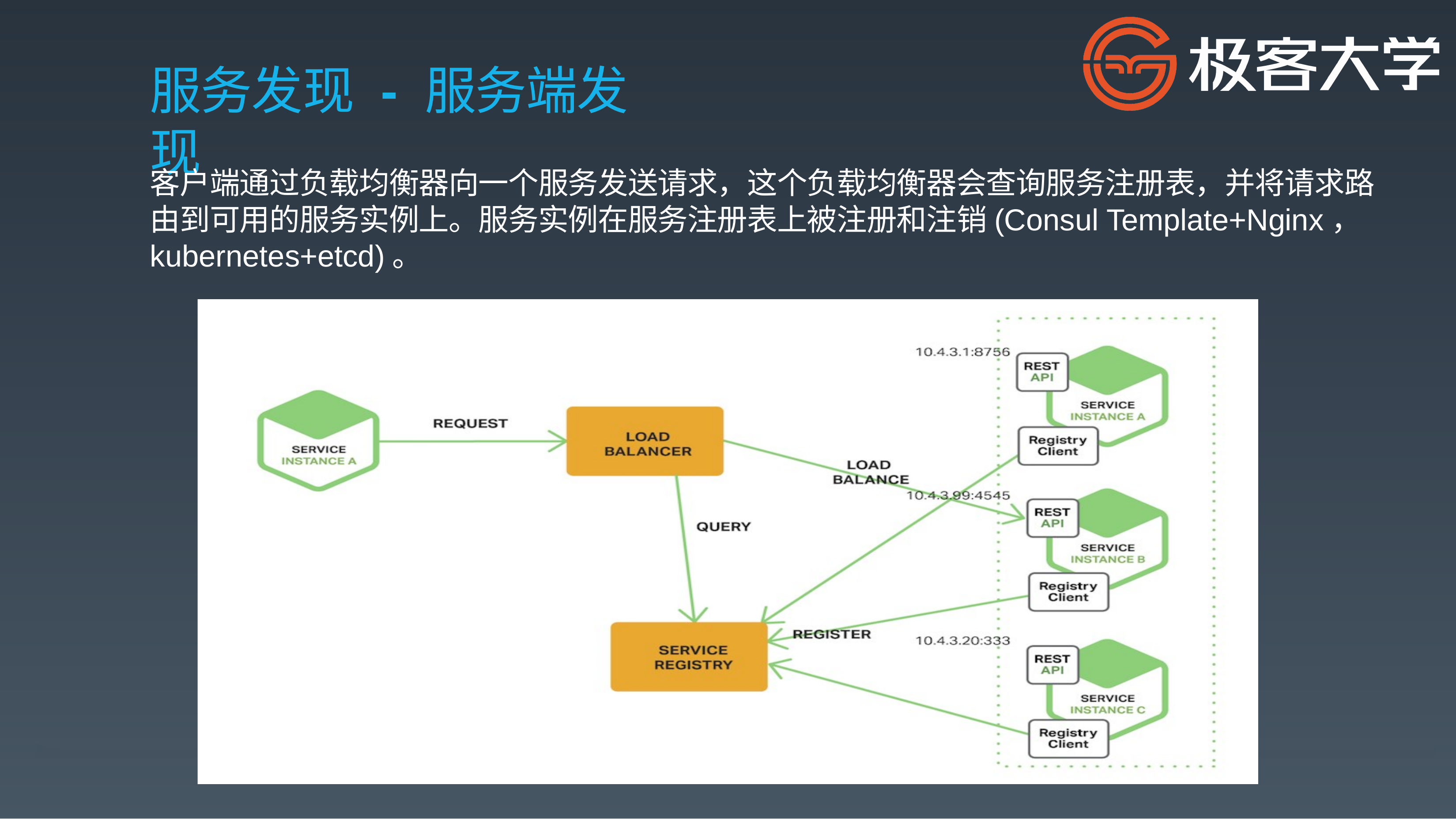

服务发现 - 服务端发现
客户端通过负载均衡器向一个服务发送请求，这个负载均衡器会查询服务注册表，并将请求路 由到可用的服务实例上。服务实例在服务注册表上被注册和注销(Consul Template+Nginx，  kubernetes+etcd)。